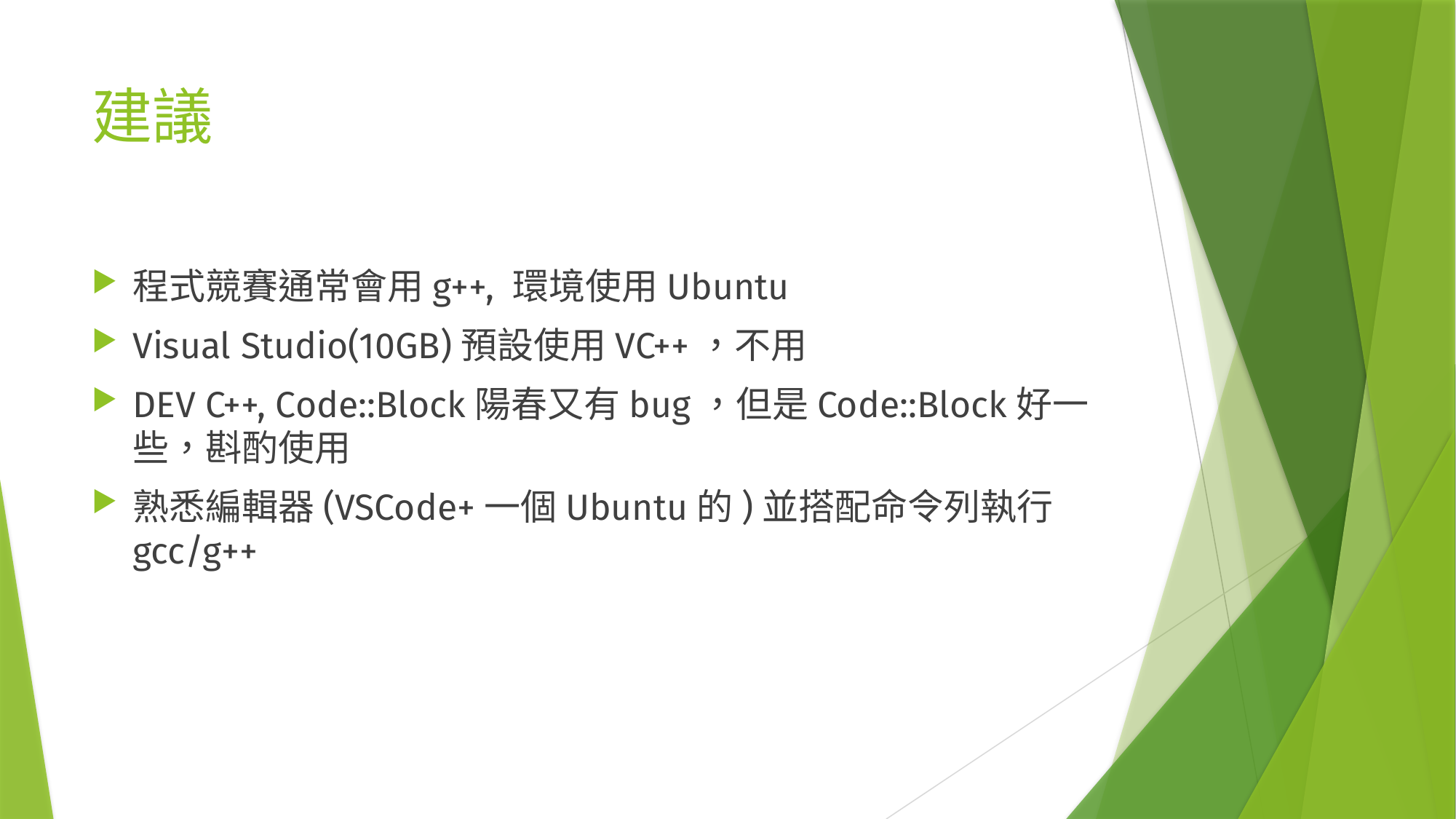

# 建議
程式競賽通常會用g++, 環境使用Ubuntu
Visual Studio(10GB)預設使用VC++，不用
DEV C++, Code::Block陽春又有bug，但是Code::Block好一些，斟酌使用
熟悉編輯器(VSCode+一個Ubuntu的)並搭配命令列執行gcc/g++